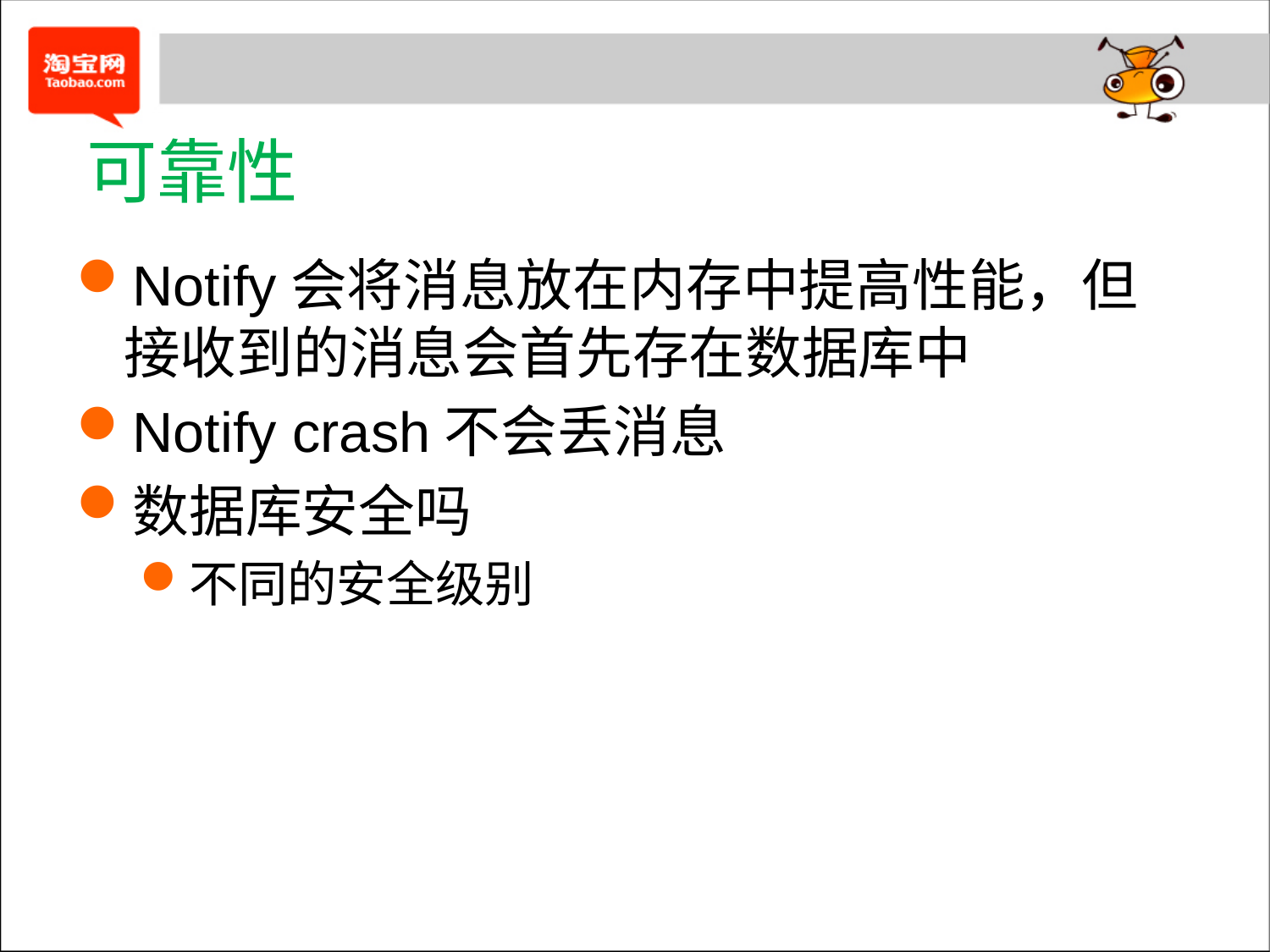

# 可靠性
Notify会将消息放在内存中提高性能，但接收到的消息会首先存在数据库中
Notify crash不会丢消息
数据库安全吗
不同的安全级别